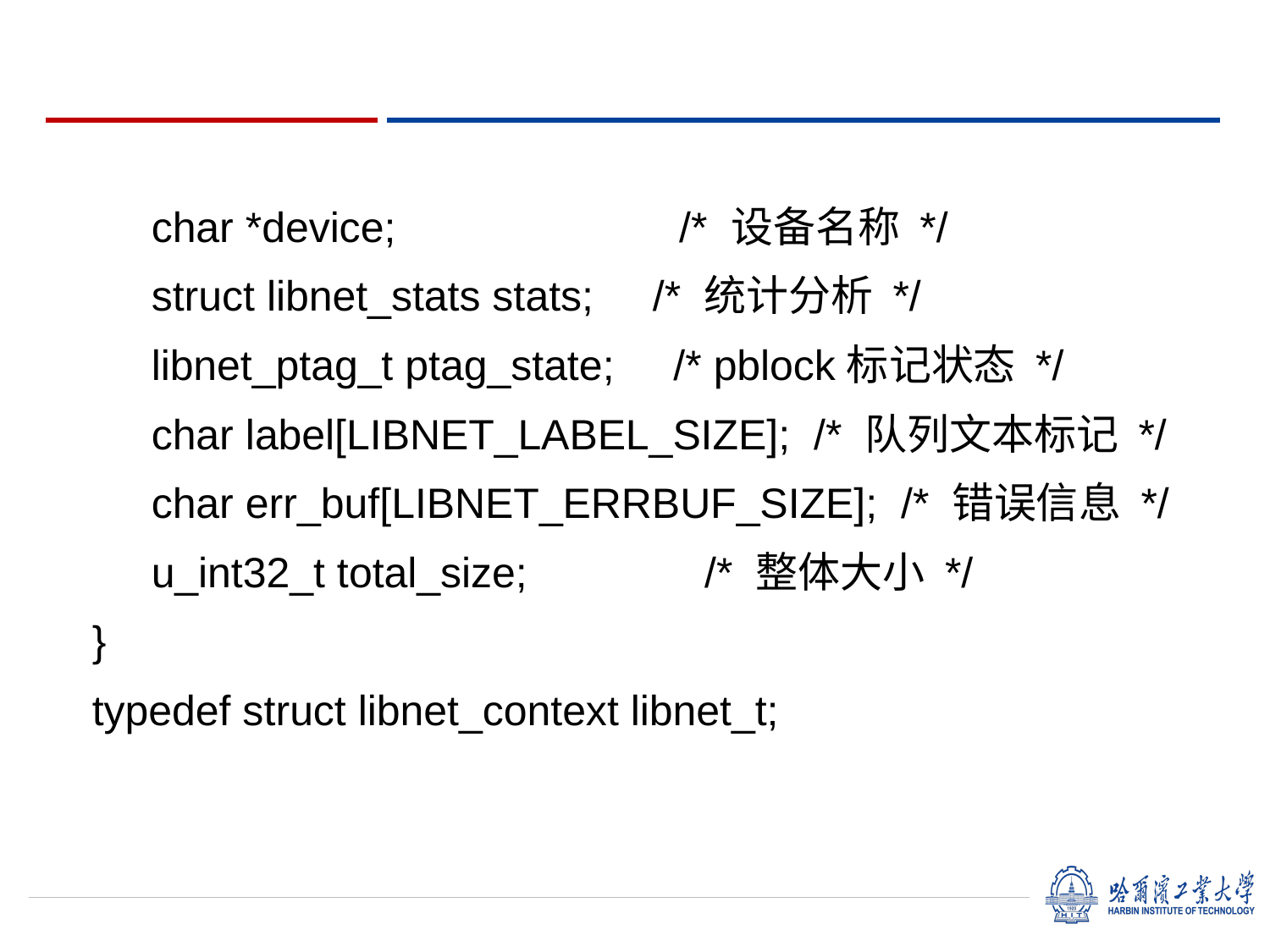

char *device;                        /* 设备名称 */
     struct libnet_stats stats;     /* 统计分析 */
     libnet_ptag_t ptag_state;     /* pblock标记状态 */
     char label[LIBNET_LABEL_SIZE];  /* 队列文本标记 */
     char err_buf[LIBNET_ERRBUF_SIZE];  /* 错误信息 */
     u_int32_t total_size;               /* 整体大小 */
}
typedef struct libnet_context libnet_t;

76